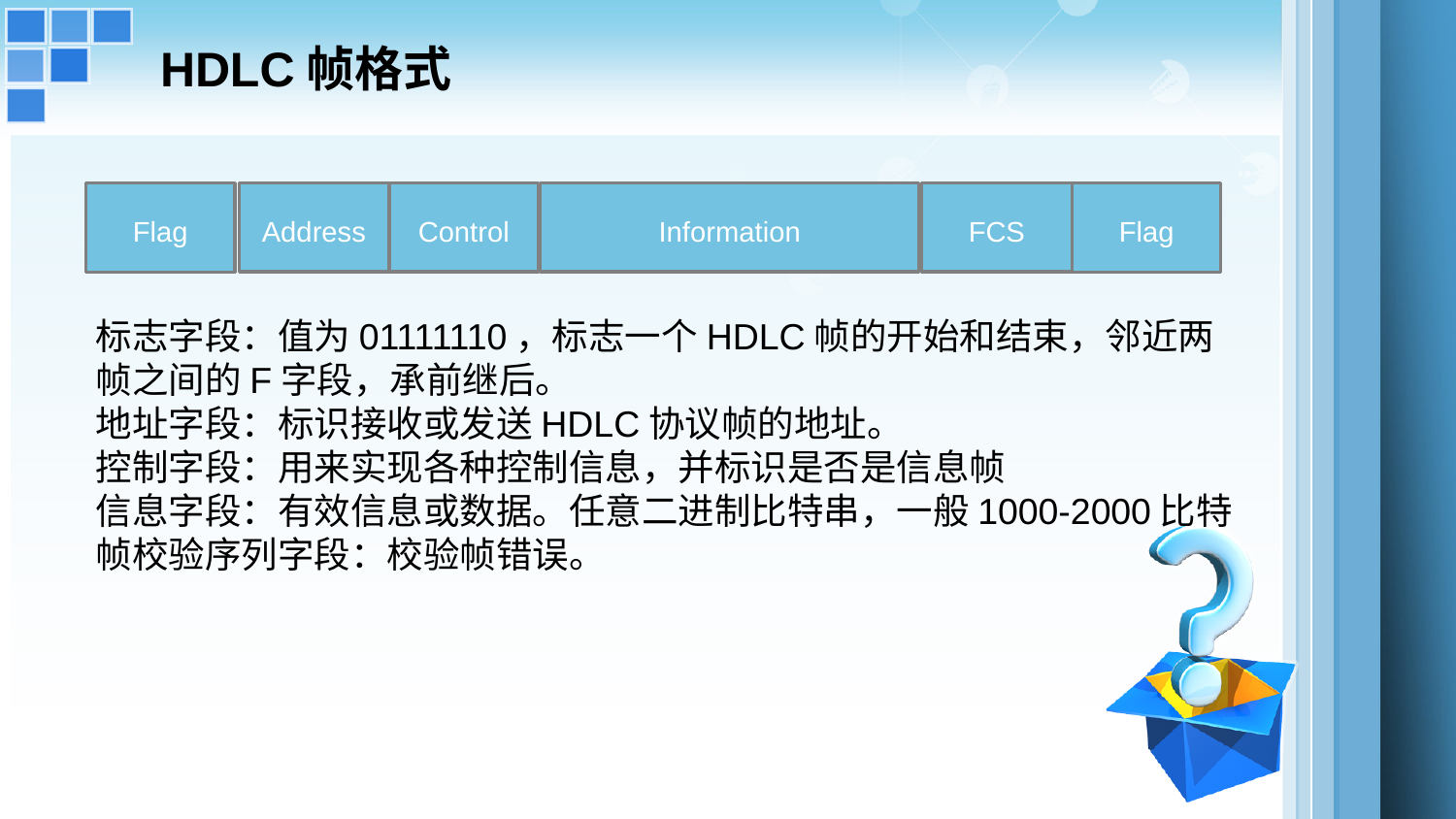

HDLC帧格式

FCS
Flag
Address
Control
Information
Flag
标志字段：值为01111110，标志一个HDLC帧的开始和结束，邻近两帧之间的F字段，承前继后。
地址字段：标识接收或发送HDLC协议帧的地址。
控制字段：用来实现各种控制信息，并标识是否是信息帧
信息字段：有效信息或数据。任意二进制比特串，一般1000-2000比特
帧校验序列字段：校验帧错误。